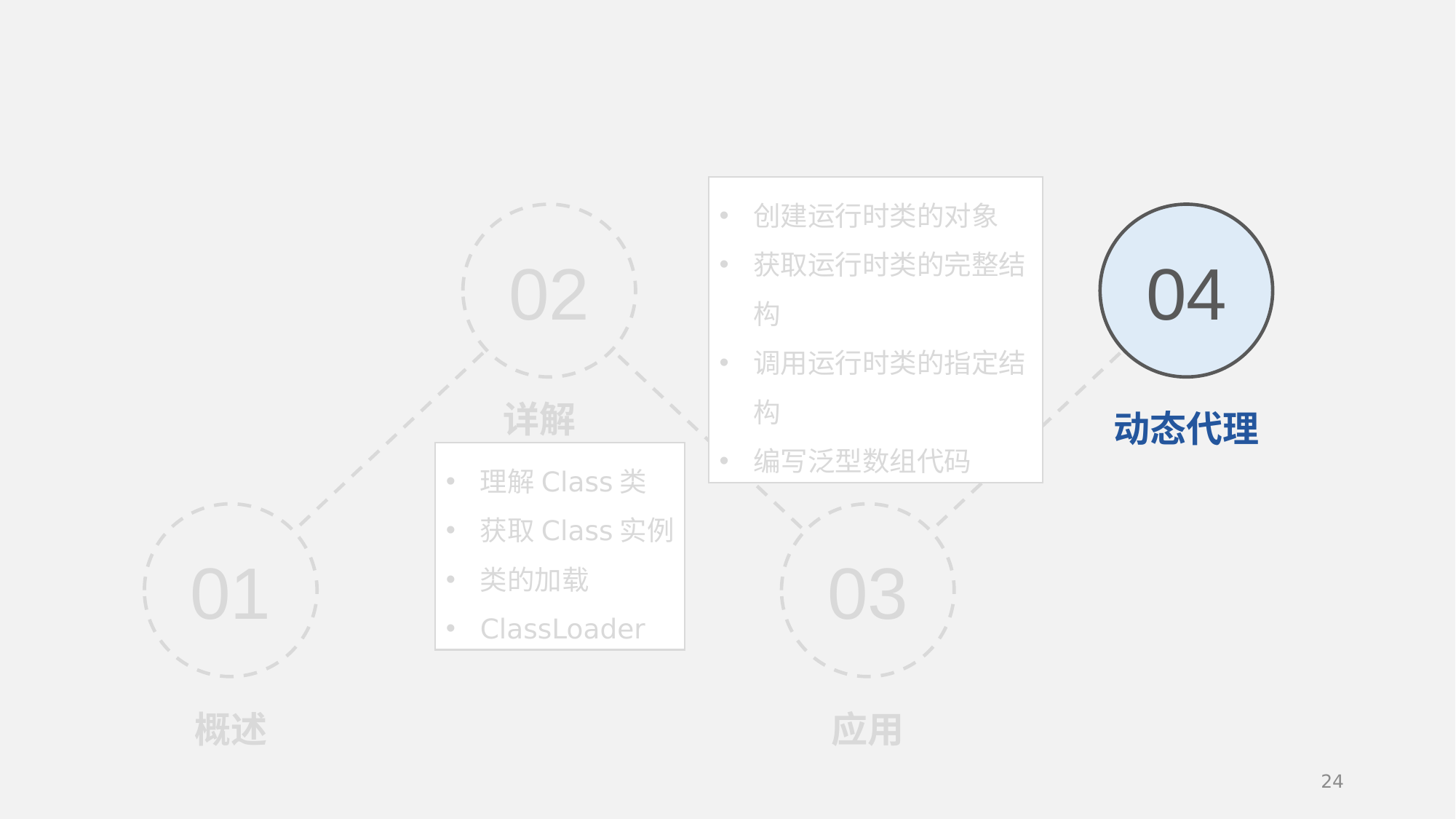

创建运行时类的对象
获取运行时类的完整结构
调用运行时类的指定结构
编写泛型数组代码
02
04
详解
动态代理
理解Class类
获取Class实例
类的加载
ClassLoader
01
03
概述
应用

24